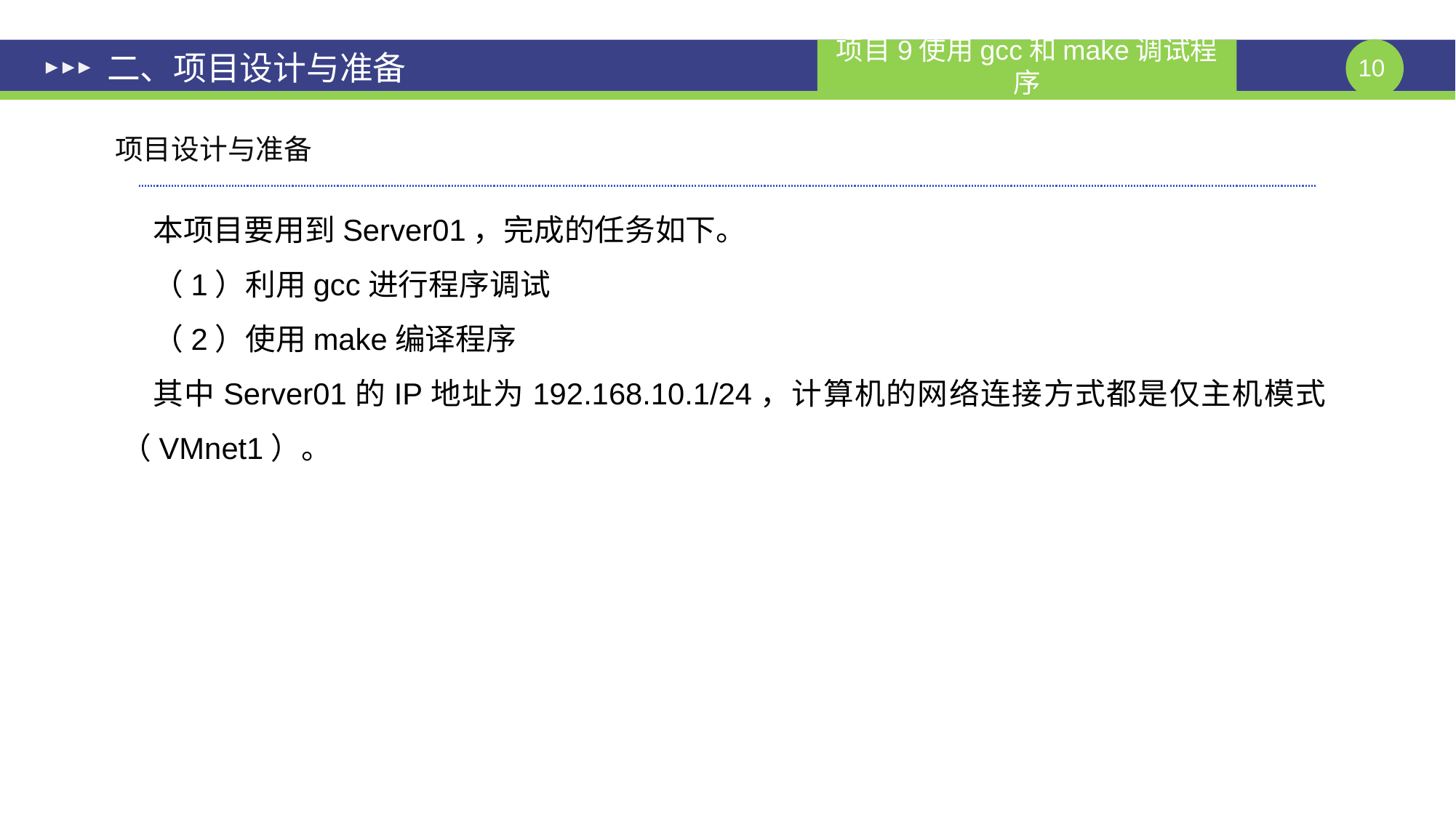

# 二、项目设计与准备
项目设计与准备

本项目要用到Server01，完成的任务如下。
（1）利用gcc进行程序调试
（2）使用make编译程序
其中Server01的IP地址为192.168.10.1/24，计算机的网络连接方式都是仅主机模式（VMnet1）。